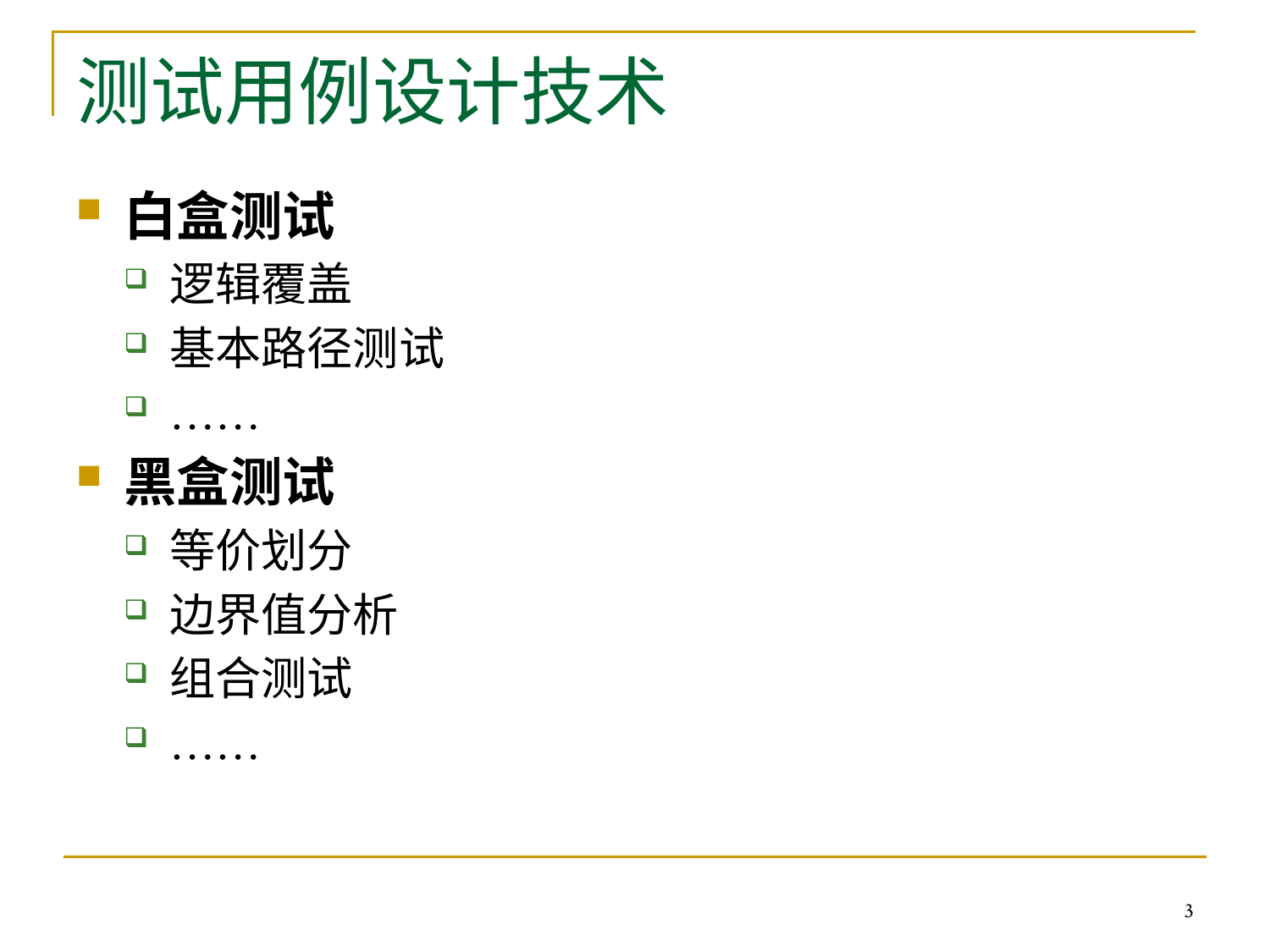

# 测试用例设计技术
白盒测试
逻辑覆盖
基本路径测试
……
黑盒测试
等价划分
边界值分析
组合测试
……

3